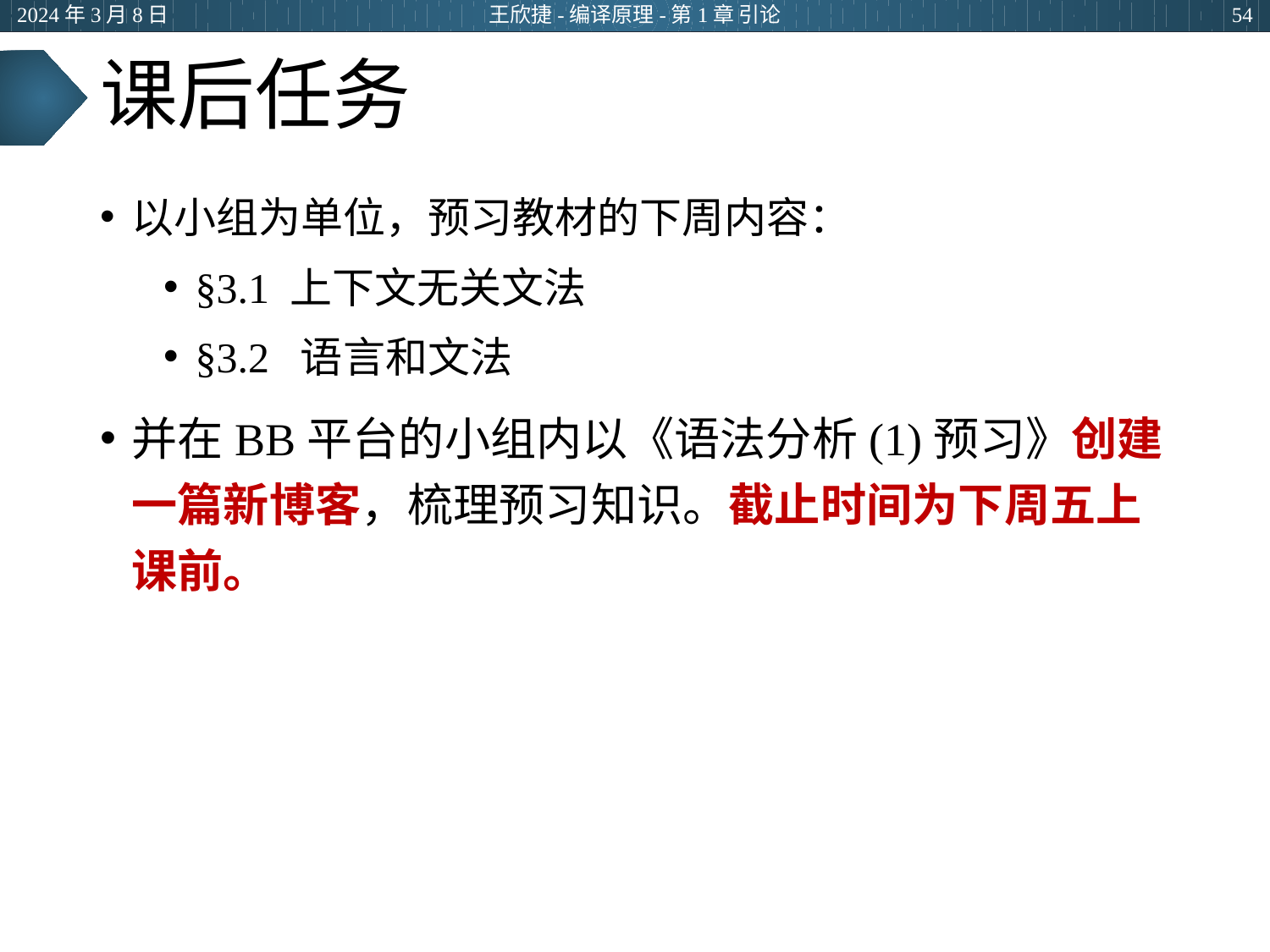

2024年3月8日
王欣捷-编译原理-第1章 引论
54
# 课后任务
以小组为单位，预习教材的下周内容：
§3.1 上下文无关文法
§3.2  语言和文法
并在BB平台的小组内以《语法分析(1)预习》创建一篇新博客，梳理预习知识。截止时间为下周五上课前。